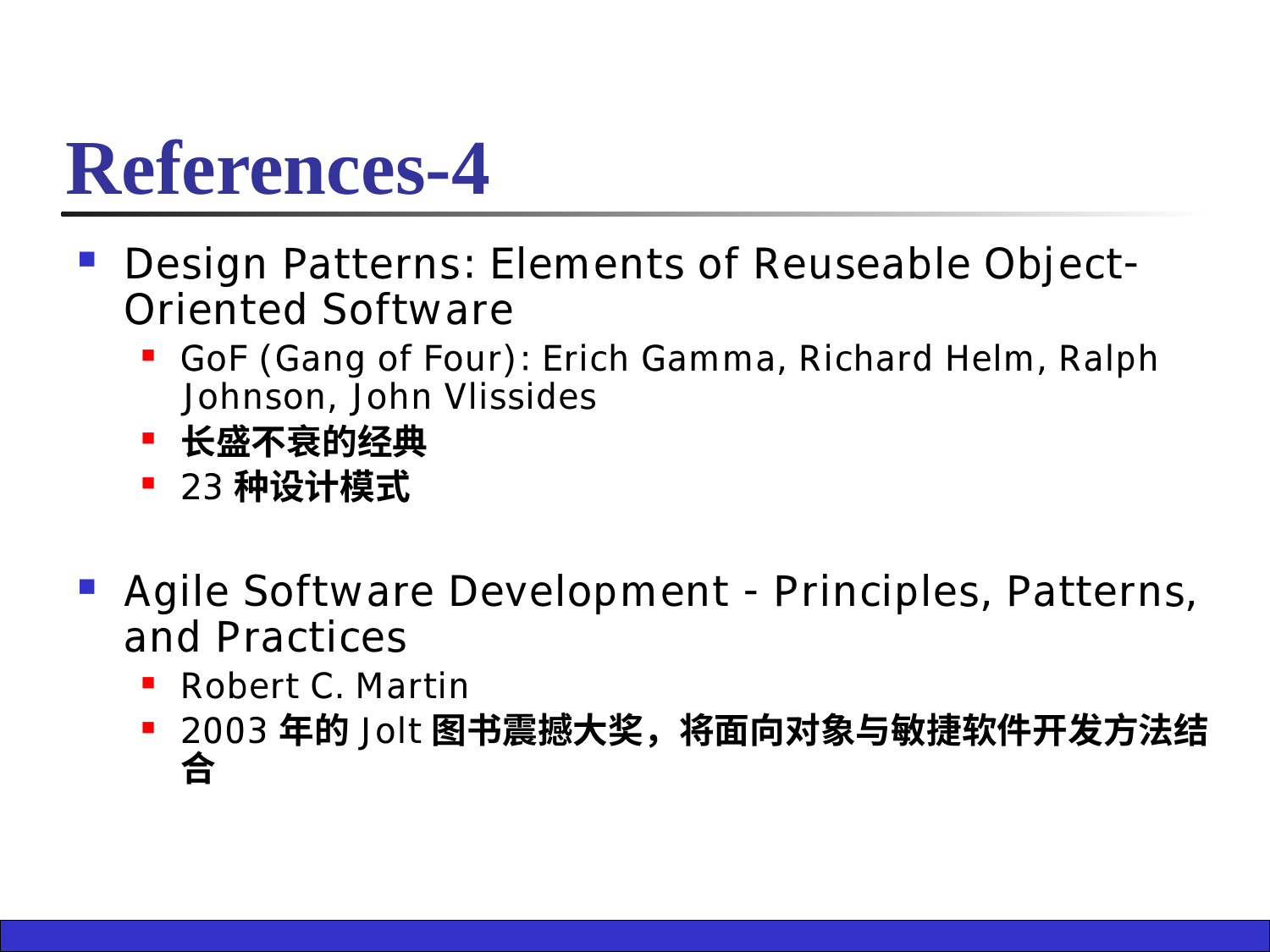

# References-4
Design Patterns: Elements of Reuseable Object-Oriented Software
GoF (Gang of Four): Erich Gamma, Richard Helm, Ralph Johnson, John Vlissides
长盛不衰的经典
23种设计模式

Agile Software Development - Principles, Patterns, and Practices
Robert C. Martin
2003年的Jolt图书震撼大奖，将面向对象与敏捷软件开发方法结合